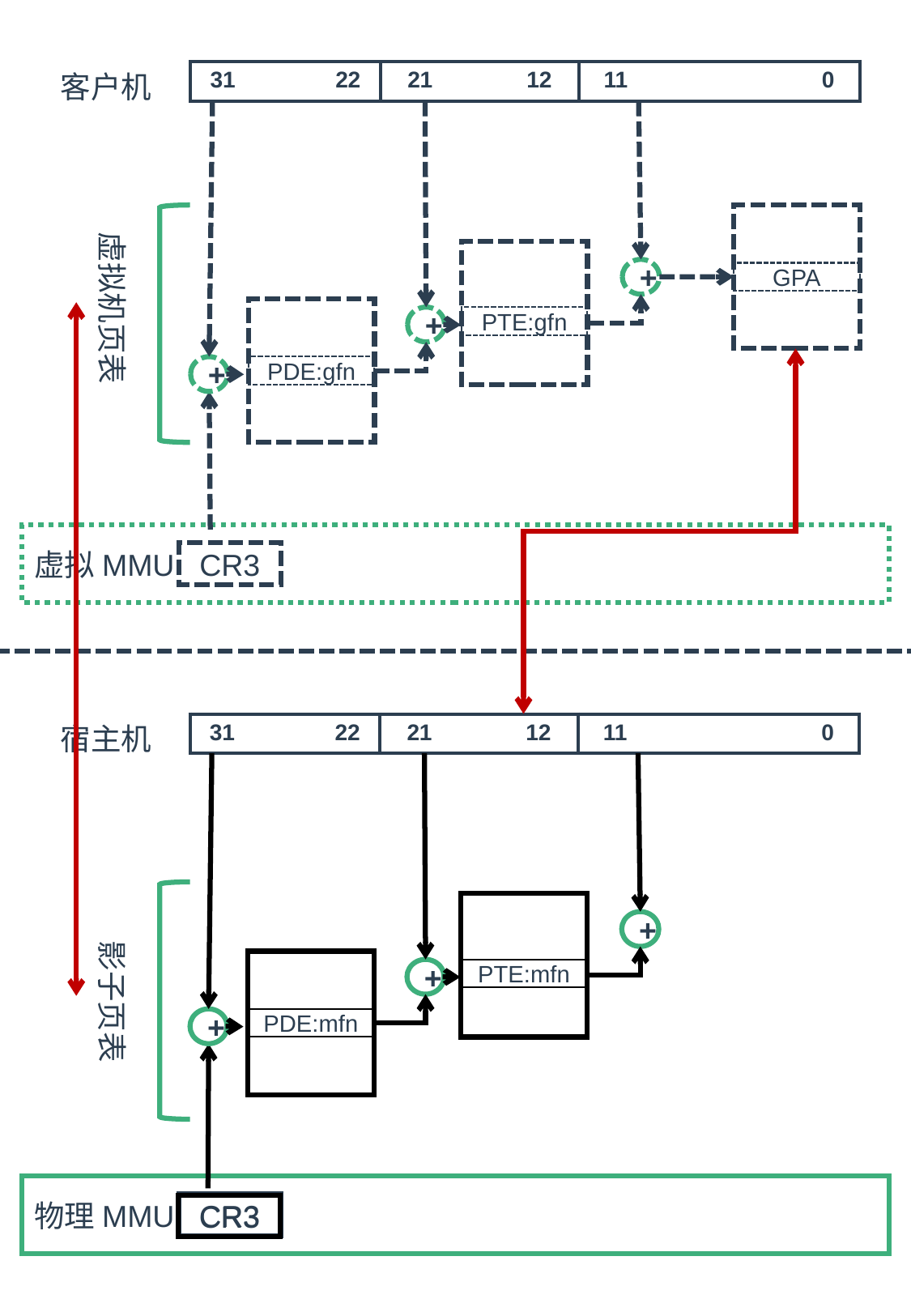

客户机
| 31 22 | 21 12 | 11 0 |
| --- | --- | --- |

虚拟机页表

+
GPA

+
PTE:gfn
+
PDE:gfn
虚拟MMU
CR3
宿主机
| 31 22 | 21 12 | 11 0 |
| --- | --- | --- |

+
影子页表

+
PTE:mfn
+
PDE:mfn
物理MMU
CR3
CR3